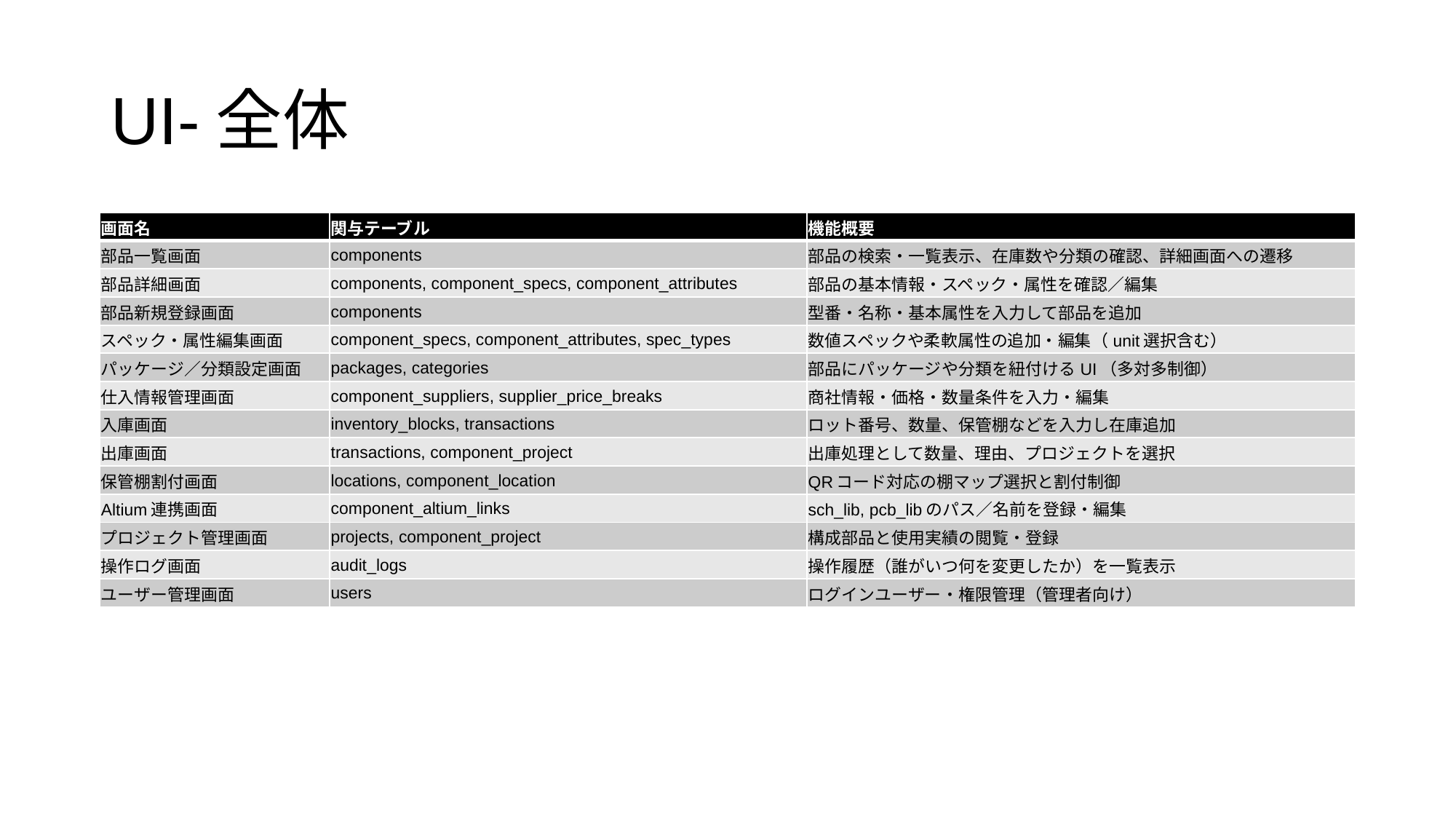

# UI-全体
| 画面名 | 関与テーブル | 機能概要 |
| --- | --- | --- |
| 部品一覧画面 | components | 部品の検索・一覧表示、在庫数や分類の確認、詳細画面への遷移 |
| 部品詳細画面 | components, component\_specs, component\_attributes | 部品の基本情報・スペック・属性を確認／編集 |
| 部品新規登録画面 | components | 型番・名称・基本属性を入力して部品を追加 |
| スペック・属性編集画面 | component\_specs, component\_attributes, spec\_types | 数値スペックや柔軟属性の追加・編集（unit選択含む） |
| パッケージ／分類設定画面 | packages, categories | 部品にパッケージや分類を紐付けるUI（多対多制御） |
| 仕入情報管理画面 | component\_suppliers, supplier\_price\_breaks | 商社情報・価格・数量条件を入力・編集 |
| 入庫画面 | inventory\_blocks, transactions | ロット番号、数量、保管棚などを入力し在庫追加 |
| 出庫画面 | transactions, component\_project | 出庫処理として数量、理由、プロジェクトを選択 |
| 保管棚割付画面 | locations, component\_location | QRコード対応の棚マップ選択と割付制御 |
| Altium連携画面 | component\_altium\_links | sch\_lib, pcb\_libのパス／名前を登録・編集 |
| プロジェクト管理画面 | projects, component\_project | 構成部品と使用実績の閲覧・登録 |
| 操作ログ画面 | audit\_logs | 操作履歴（誰がいつ何を変更したか）を一覧表示 |
| ユーザー管理画面 | users | ログインユーザー・権限管理（管理者向け） |